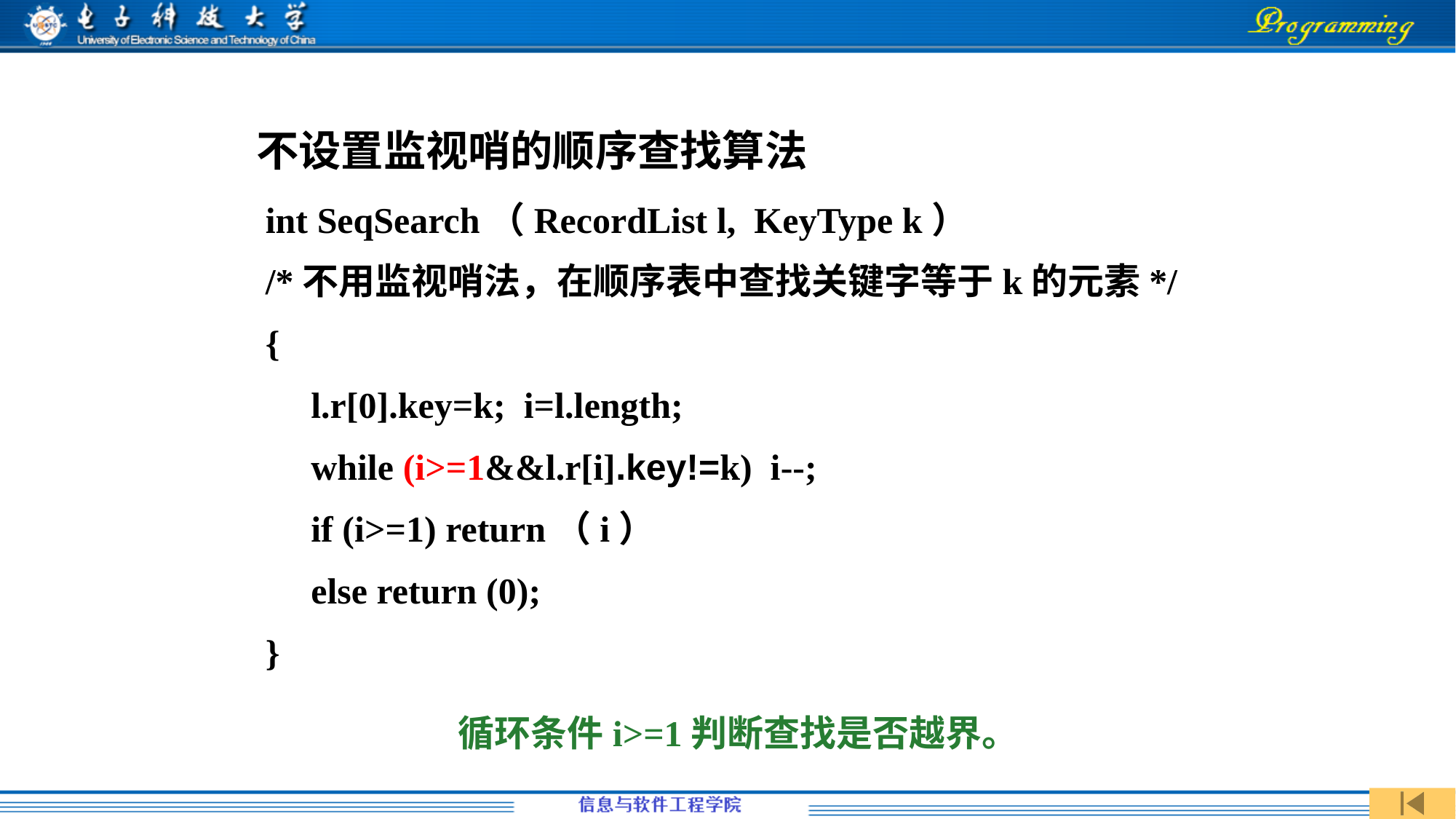

不设置监视哨的顺序查找算法
int SeqSearch（RecordList l,  KeyType k）
/*不用监视哨法，在顺序表中查找关键字等于k的元素*/
{
     l.r[0].key=k;  i=l.length;
     while (i>=1&&l.r[i].key!=k)  i--;
     if (i>=1) return（i）
     else return (0);
}
循环条件i>=1判断查找是否越界。